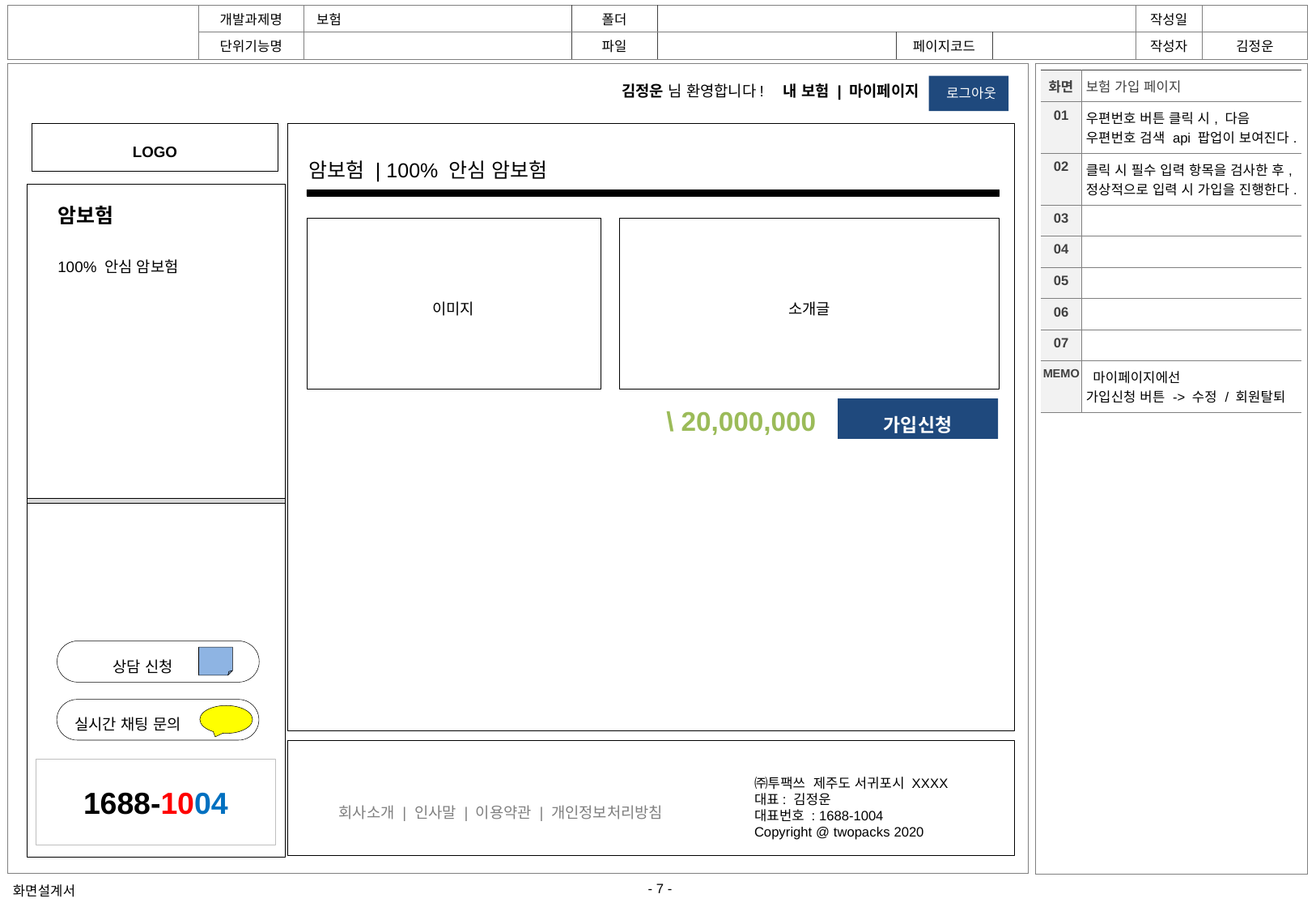

| 화면 | 보험 가입 페이지 |
| --- | --- |
| 01 | 우편번호 버튼 클릭 시, 다음 우편번호 검색 api 팝업이 보여진다. |
| 02 | 클릭 시 필수 입력 항목을 검사한 후, 정상적으로 입력 시 가입을 진행한다. |
| 03 |  |
| 04 |  |
| 05 |  |
| 06 |  |
| 07 |  |
| MEMO | 마이페이지에선 가입신청 버튼 -> 수정 / 회원탈퇴 |
김정운 님 환영합니다!
내 보험 | 마이페이지

로그아웃
로그인
LOGO

암보험 | 100% 안심 암보험

암보험
이미지
소개글
100% 안심 암보험
\ 20,000,000
가입신청

        상담 신청

실시간 채팅 문의

㈜투팩쓰  제주도 서귀포시 XXXX
대표: 김정운
대표번호 : 1688-1004
Copyright @ twopacks 2020
1688-1004
회사소개 | 인사말 | 이용약관 | 개인정보처리방침